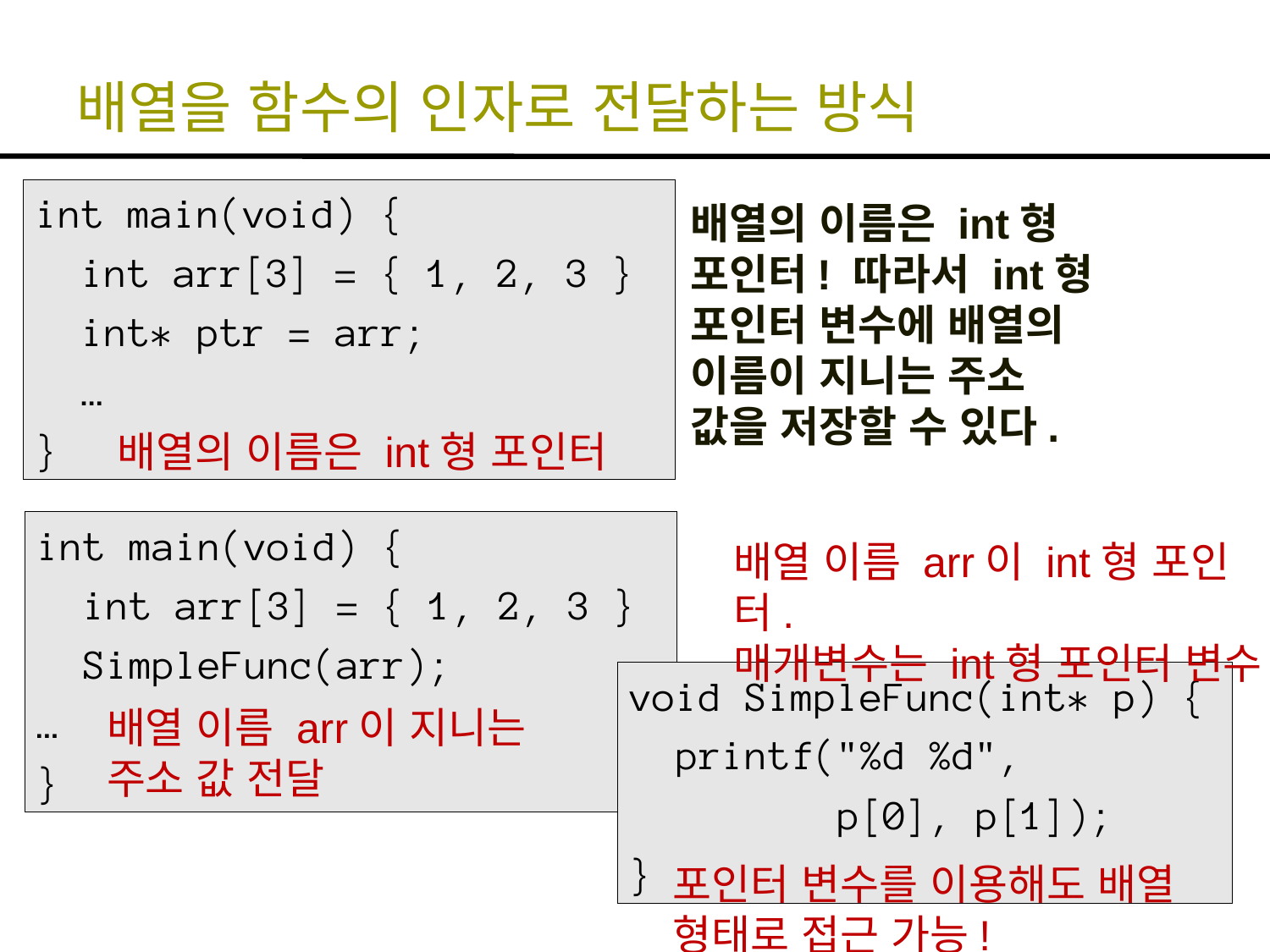

# 배열을 함수의 인자로 전달하는 방식

int main(void) {
  int arr[3] = { 1, 2, 3 }
  int* ptr = arr;
  …
}
배열의 이름은 int형 포인터! 따라서 int형 포인터 변수에 배열의 이름이 지니는 주소 값을 저장할 수 있다.
배열의 이름은 int형 포인터
int main(void) {
  int arr[3] = { 1, 2, 3 }
  SimpleFunc(arr);
…
}
배열 이름 arr이 int형 포인터.
매개변수는 int형 포인터 변수
void SimpleFunc(int* p) {
  printf("%d %d",
         p[0], p[1]);
}
배열 이름 arr이 지니는 주소 값 전달
포인터 변수를 이용해도 배열 형태로 접근 가능!